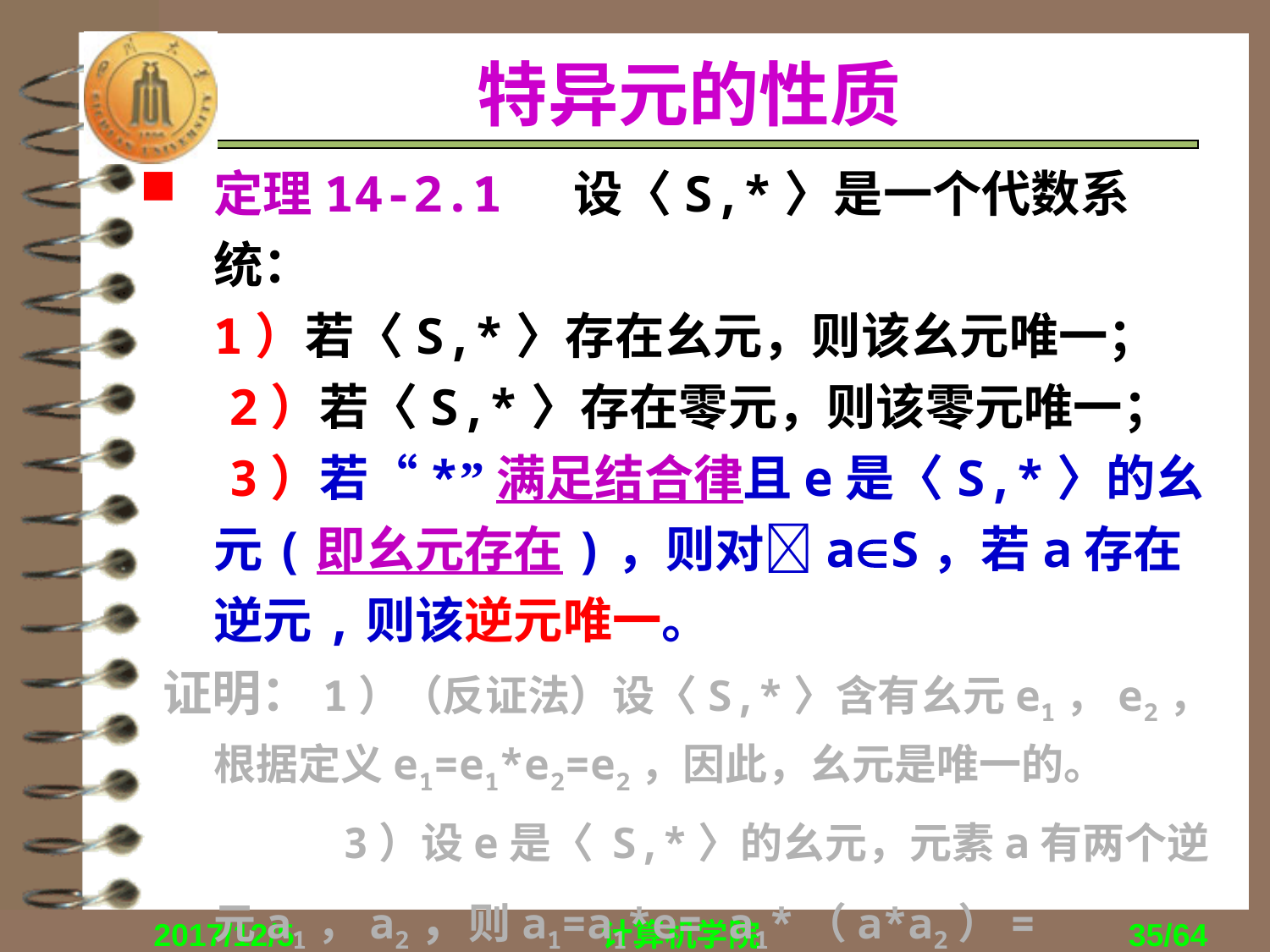

# 特异元的性质
定理14-2.1  设〈S,*〉是一个代数系统：
1）若〈S,*〉存在幺元，则该幺元唯一；
   2）若〈S,*〉存在零元，则该零元唯一；
   3）若“*”满足结合律且e是〈S,*〉的幺元(即幺元存在)，则对∀a∈S，若a存在逆元,则该逆元唯一。
 证明：1）（反证法）设〈S,*〉含有幺元e1，e2，根据定义e1=e1*e2=e2，因此，幺元是唯一的。
        3）设e是〈 S,*〉的幺元，元素a有两个逆元a1，a2，则a1=a1*e= a1*（a*a2）= (a1*a)*a2=e*a2=a2。因此，逆元也是唯一的。
2017/12/5
计算机学院
35/64